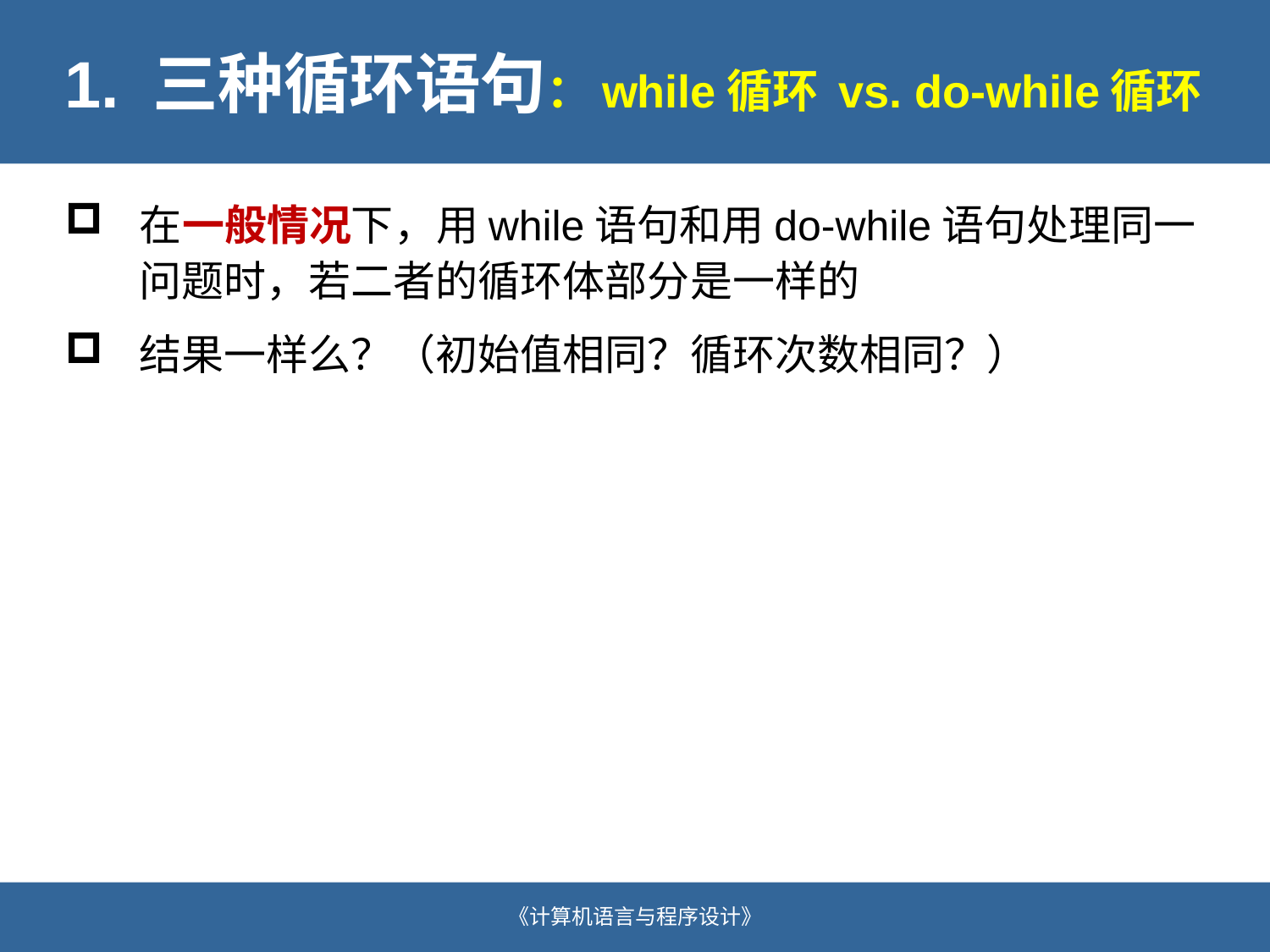

# 1. 三种循环语句：while循环 vs. do-while循环
在一般情况下，用while语句和用do-while语句处理同一问题时，若二者的循环体部分是一样的
结果一样么？（初始值相同？循环次数相同？）

《计算机语言与程序设计》
7